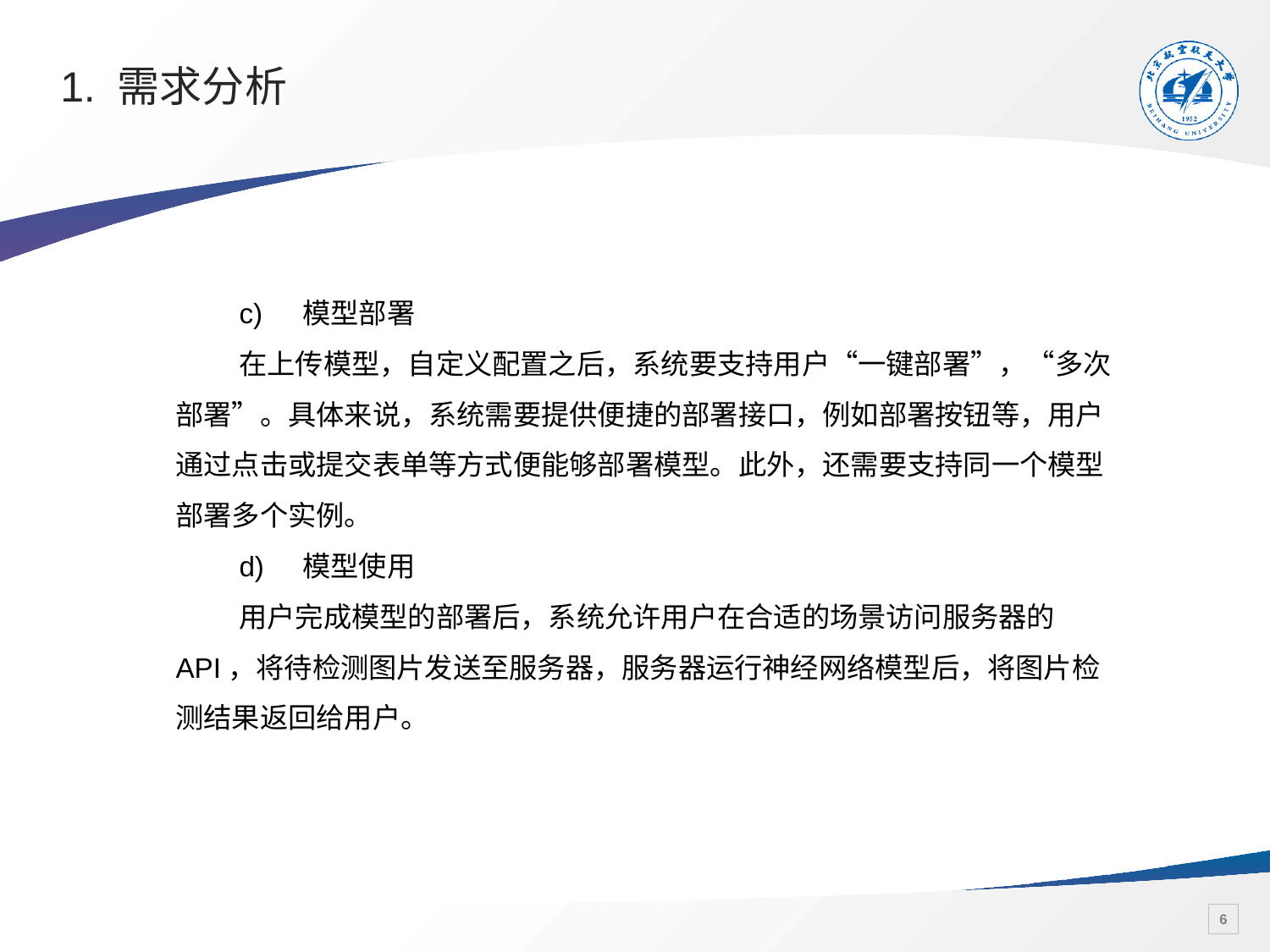

# 1. 需求分析
c)	模型部署
在上传模型，自定义配置之后，系统要支持用户“一键部署”，“多次部署”。具体来说，系统需要提供便捷的部署接口，例如部署按钮等，用户通过点击或提交表单等方式便能够部署模型。此外，还需要支持同一个模型部署多个实例。
d)	模型使用
用户完成模型的部署后，系统允许用户在合适的场景访问服务器的API，将待检测图片发送至服务器，服务器运行神经网络模型后，将图片检测结果返回给用户。